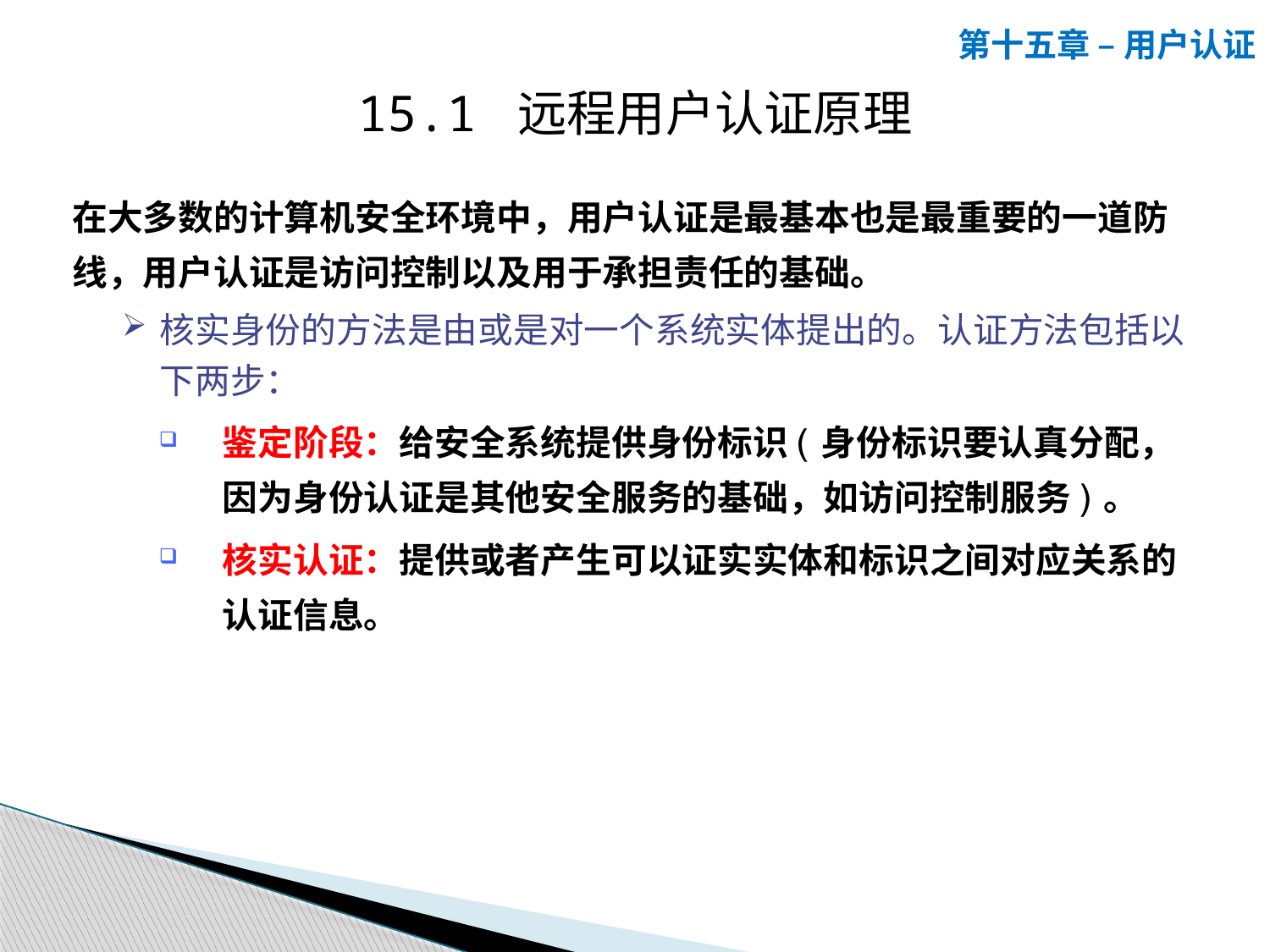

第十五章 – 用户认证
15.1 远程用户认证原理
在大多数的计算机安全环境中，用户认证是最基本也是最重要的一道防线，用户认证是访问控制以及用于承担责任的基础。
核实身份的方法是由或是对一个系统实体提出的。认证方法包括以下两步：
鉴定阶段：给安全系统提供身份标识(身份标识要认真分配，因为身份认证是其他安全服务的基础，如访问控制服务)。
核实认证：提供或者产生可以证实实体和标识之间对应关系的认证信息。